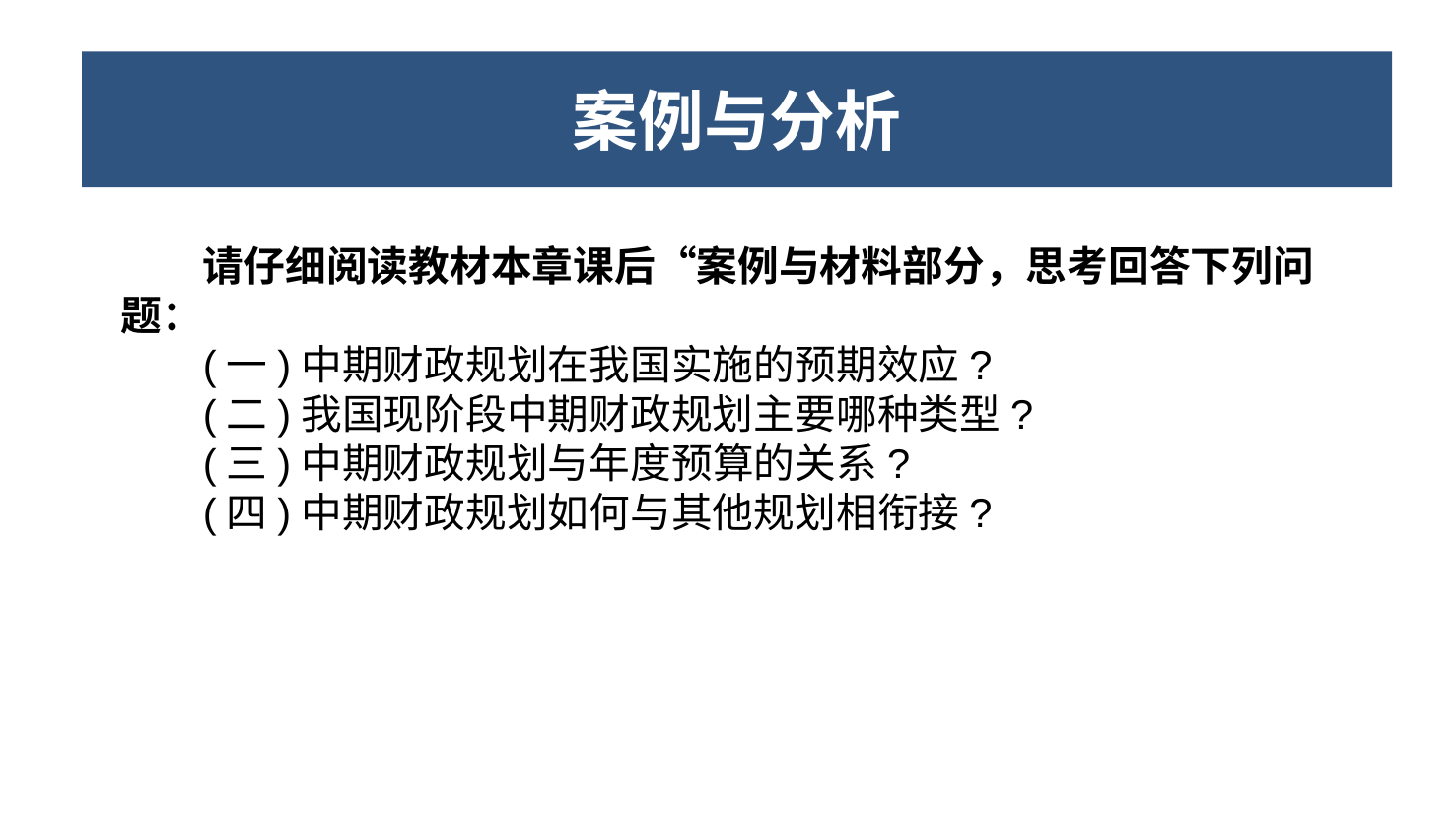

本章小结
案例与分析

请仔细阅读教材本章课后“案例与材料部分，思考回答下列问题：
(一)中期财政规划在我国实施的预期效应?
(二)我国现阶段中期财政规划主要哪种类型?
(三)中期财政规划与年度预算的关系?
(四)中期财政规划如何与其他规划相衔接?